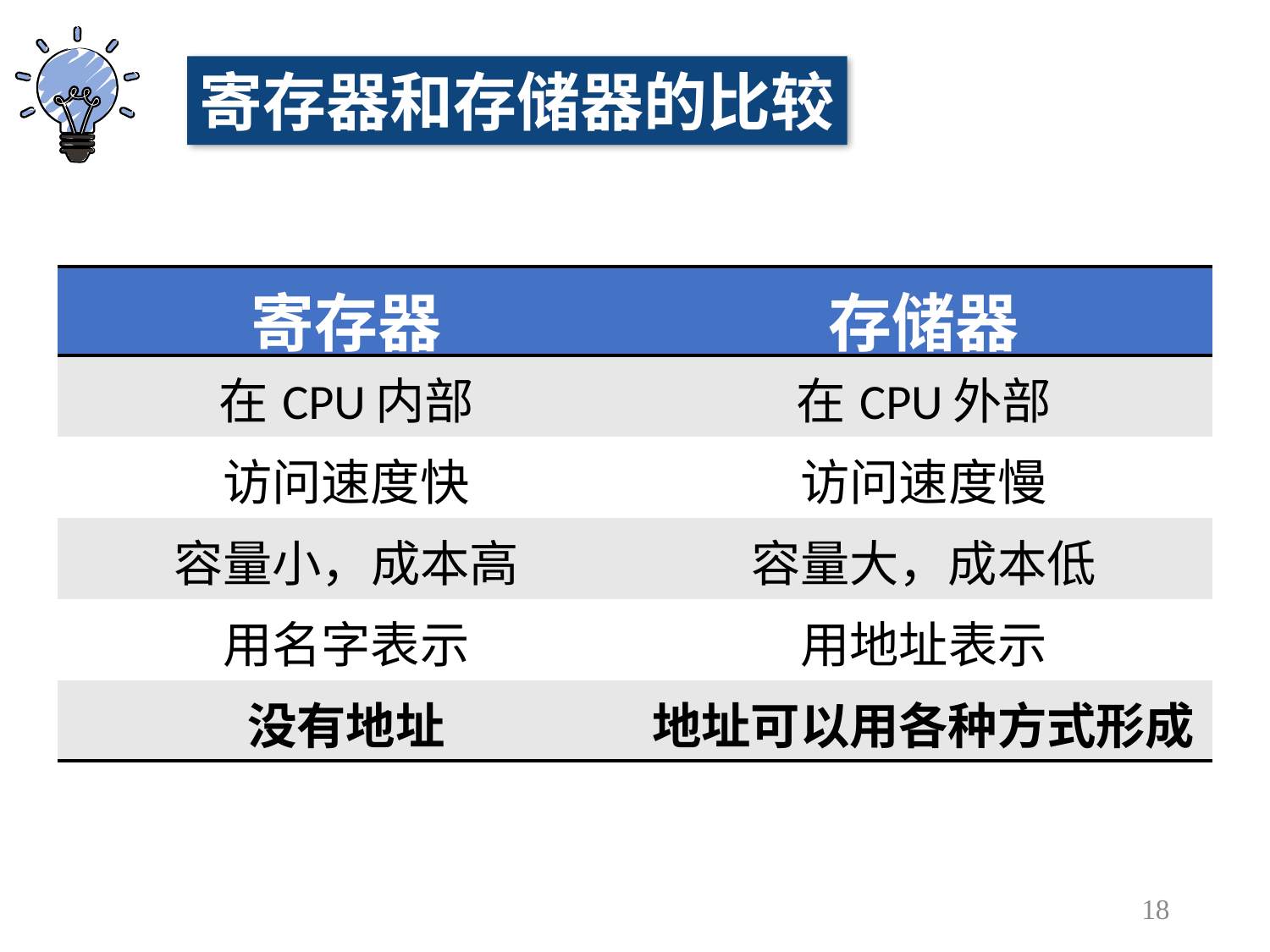

寄存器和存储器的比较
| 寄存器 | 存储器 |
| --- | --- |
| 在CPU内部 | 在CPU外部 |
| 访问速度快 | 访问速度慢 |
| 容量小，成本高 | 容量大，成本低 |
| 用名字表示 | 用地址表示 |
| 没有地址 | 地址可以用各种方式形成 |
18